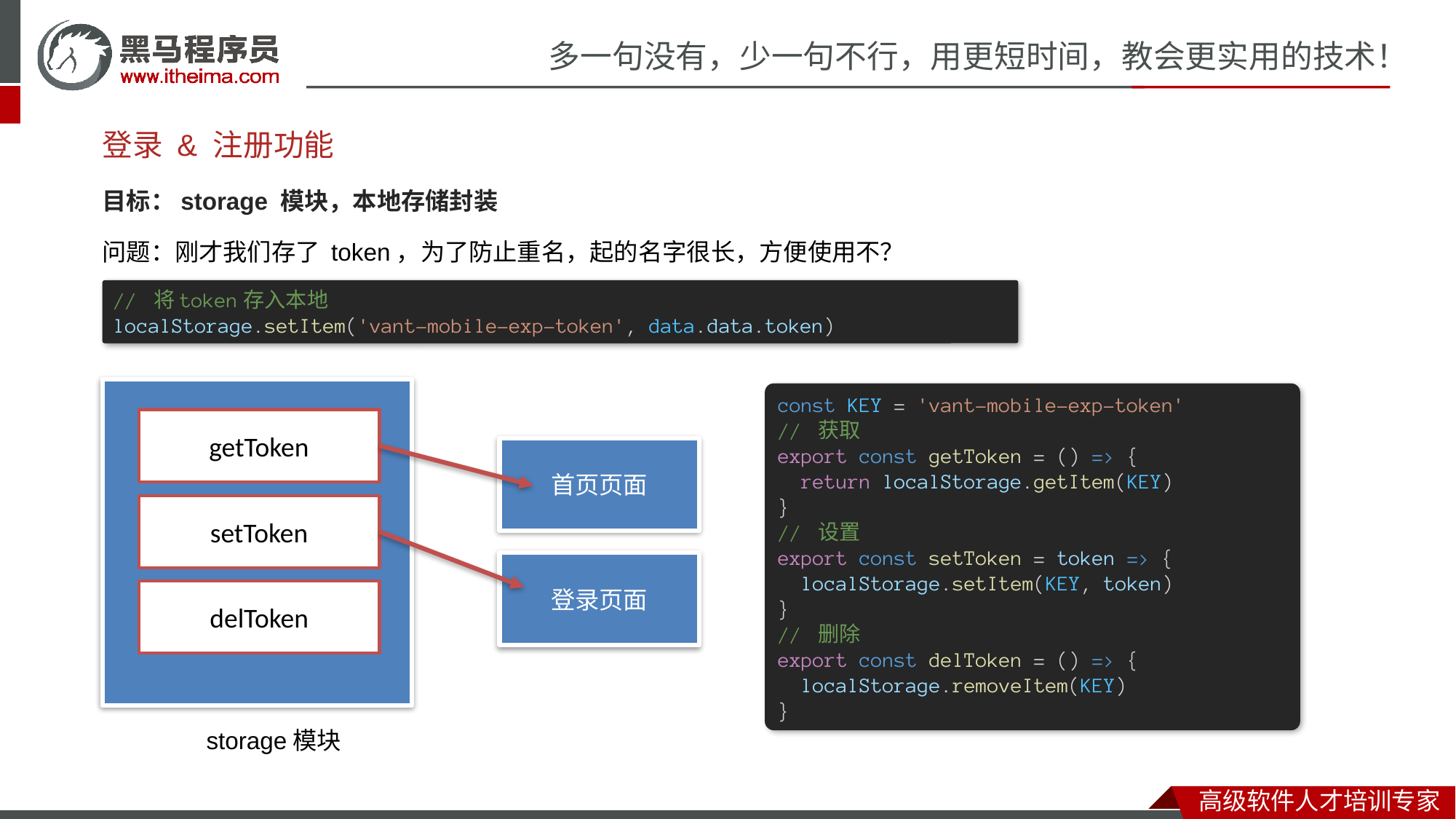

# 登录 & 注册功能
目标：storage 模块，本地存储封装
问题：刚才我们存了 token，为了防止重名，起的名字很长，方便使用不？
// 将token存入本地
localStorage.setItem('vant-mobile-exp-token', data.data.token)

const KEY = 'vant-mobile-exp-token'
// 获取
export const getToken = () => {
  return localStorage.getItem(KEY)
}
// 设置
export const setToken = token => {
  localStorage.setItem(KEY, token)
}
// 删除
export const delToken = () => {
  localStorage.removeItem(KEY)
}
getToken
首页页面
setToken
登录页面
delToken
storage模块